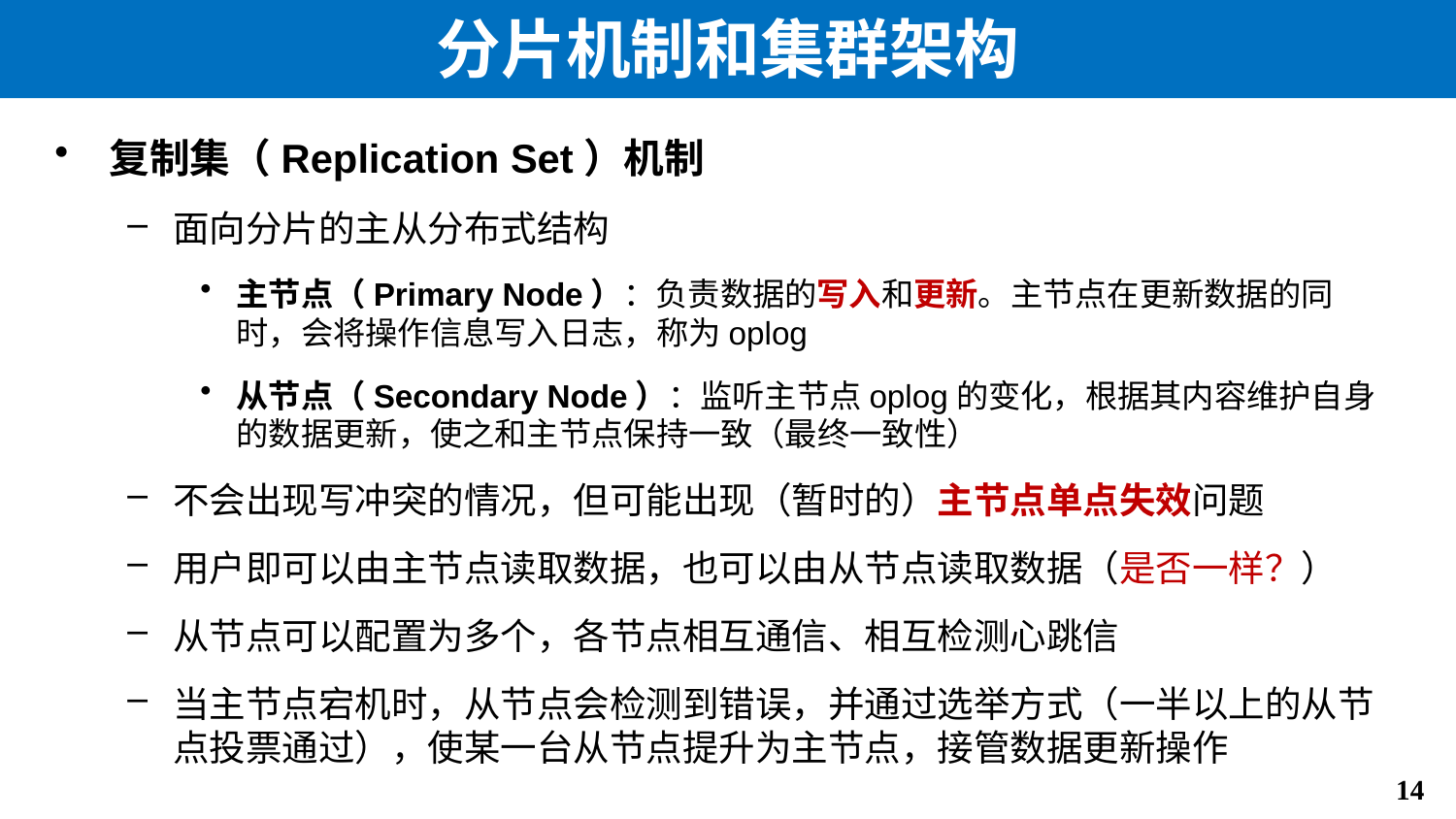

# 分片机制和集群架构
复制集（Replication Set）机制
面向分片的主从分布式结构
主节点（Primary Node）：负责数据的写入和更新。主节点在更新数据的同时，会将操作信息写入日志，称为oplog
从节点（Secondary Node）：监听主节点oplog的变化，根据其内容维护自身的数据更新，使之和主节点保持一致（最终一致性）
不会出现写冲突的情况，但可能出现（暂时的）主节点单点失效问题
用户即可以由主节点读取数据，也可以由从节点读取数据（是否一样？）
从节点可以配置为多个，各节点相互通信、相互检测心跳信
当主节点宕机时，从节点会检测到错误，并通过选举方式（一半以上的从节点投票通过），使某一台从节点提升为主节点，接管数据更新操作